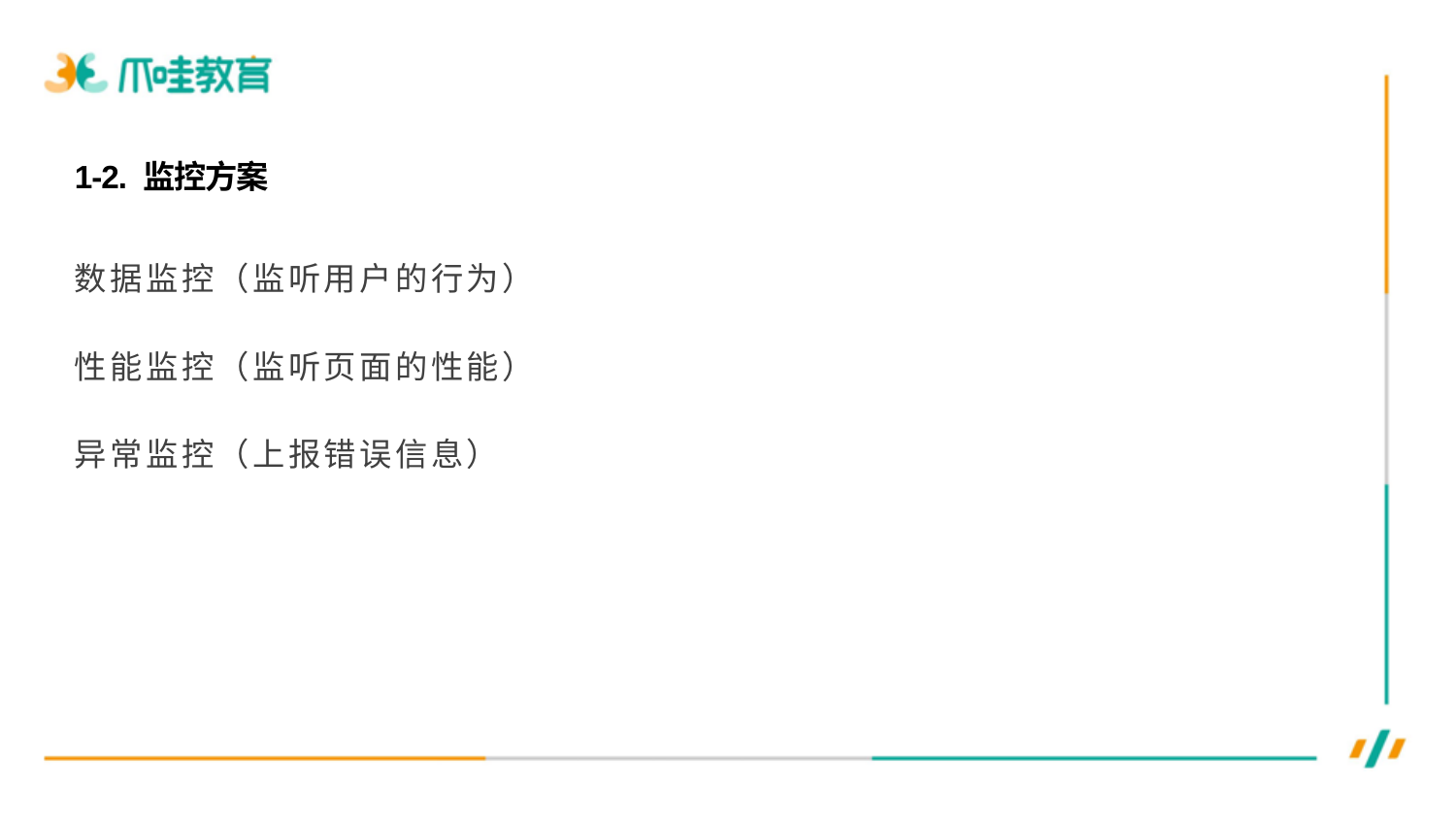

1-2. 监控方案
数据监控（监听用户的行为）

性能监控（监听页面的性能）

异常监控（上报错误信息）